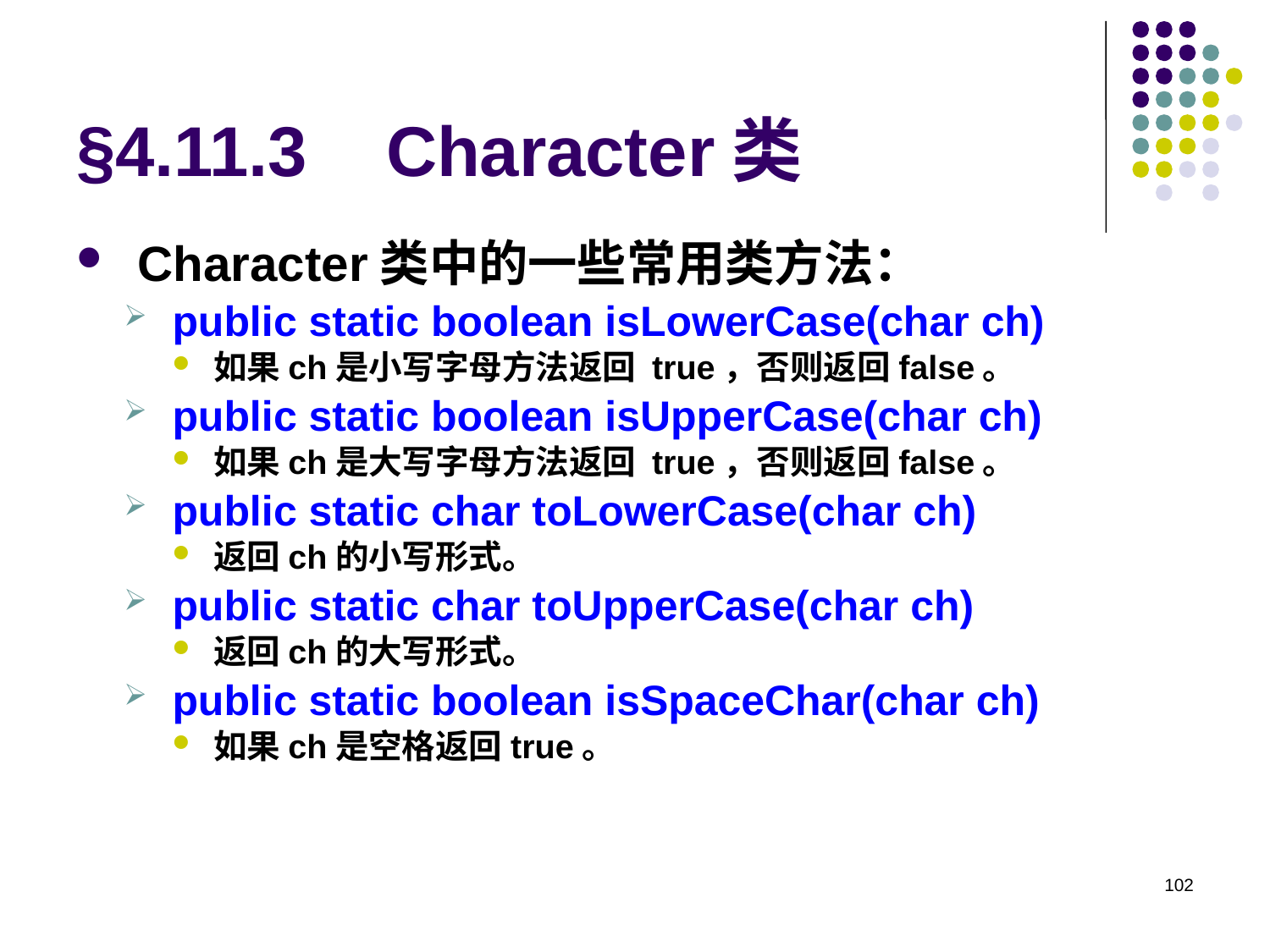

# §4.11.3    Character类
 Character类中的一些常用类方法：
public static boolean isLowerCase(char ch)
如果ch是小写字母方法返回 true，否则返回false。
public static boolean isUpperCase(char ch)
如果ch是大写字母方法返回 true，否则返回false。
public static char toLowerCase(char ch)
返回ch的小写形式。
public static char toUpperCase(char ch)
返回ch的大写形式。
public static boolean isSpaceChar(char ch)
如果ch是空格返回true。

102